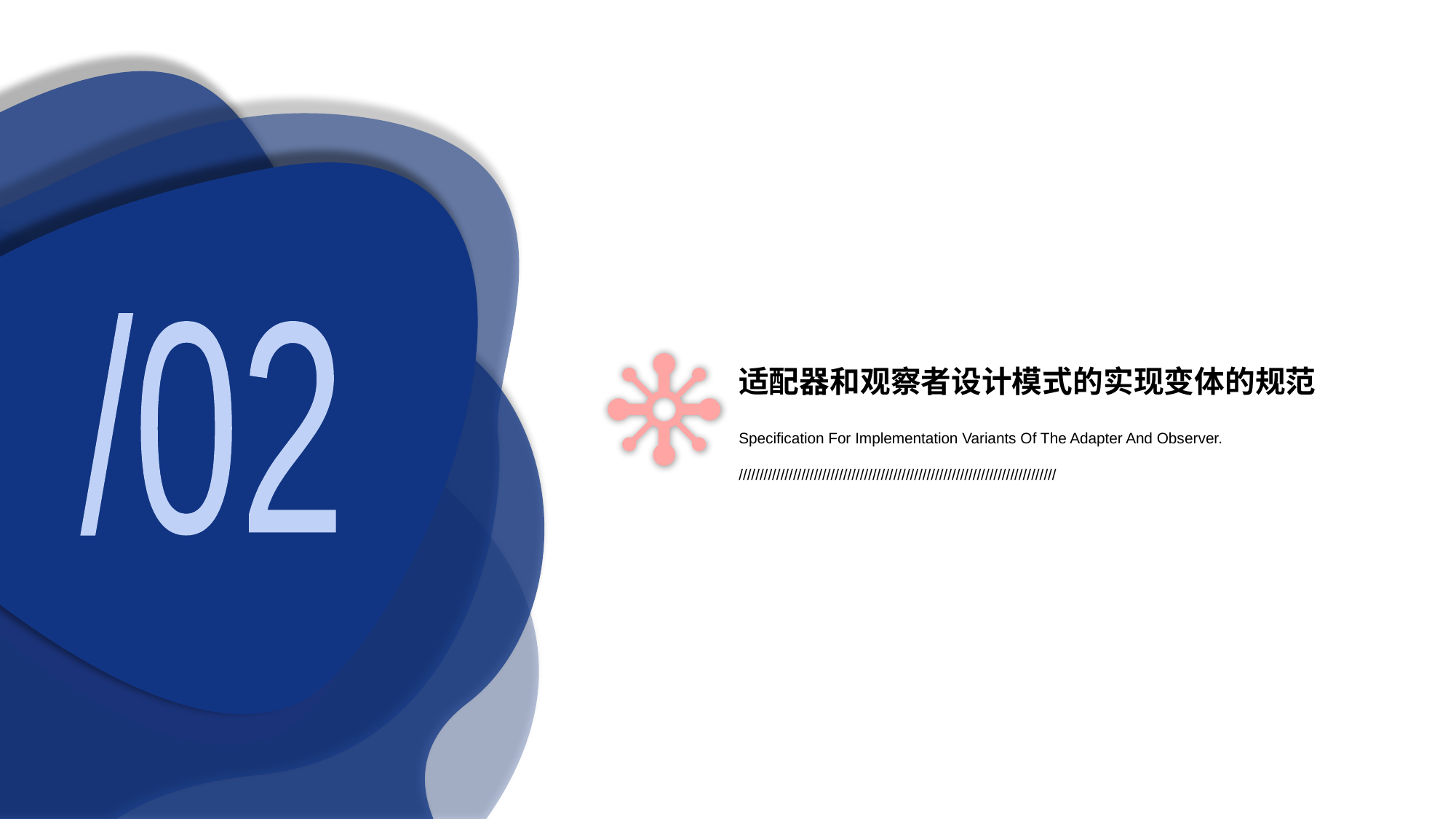

/02

适配器和观察者设计模式的实现变体的规范
Specification For Implementation Variants Of The Adapter And Observer.
////////////////////////////////////////////////////////////////////////////